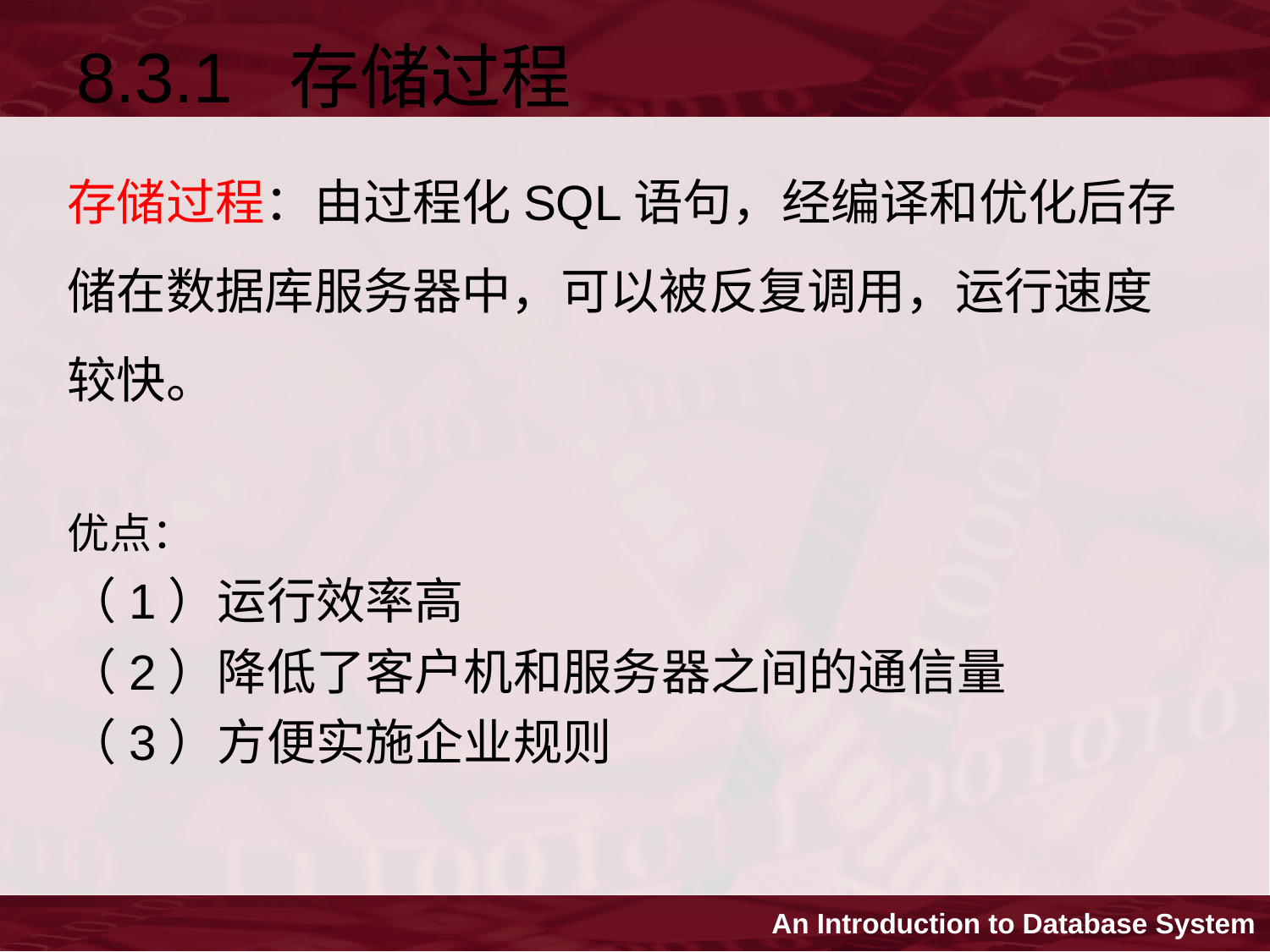

8.3.1  存储过程
存储过程：由过程化SQL语句，经编译和优化后存储在数据库服务器中，可以被反复调用，运行速度较快。

优点：
（1）运行效率高
（2）降低了客户机和服务器之间的通信量
（3）方便实施企业规则